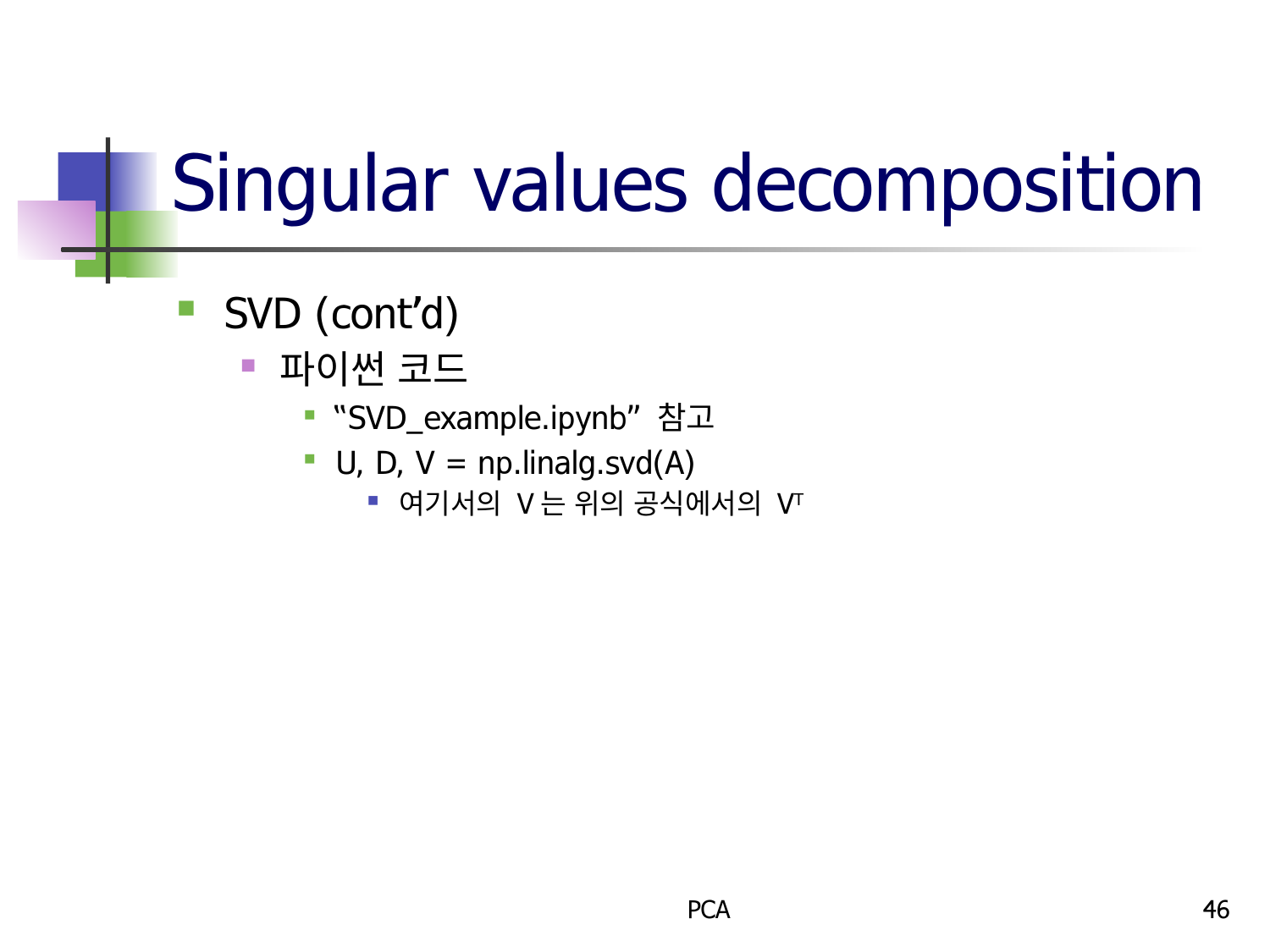

# Singular values decomposition
SVD (cont’d)
파이썬 코드
“SVD_example.ipynb” 참고
U, D, V = np.linalg.svd(A)
여기서의 V는 위의 공식에서의 VT

PCA
46